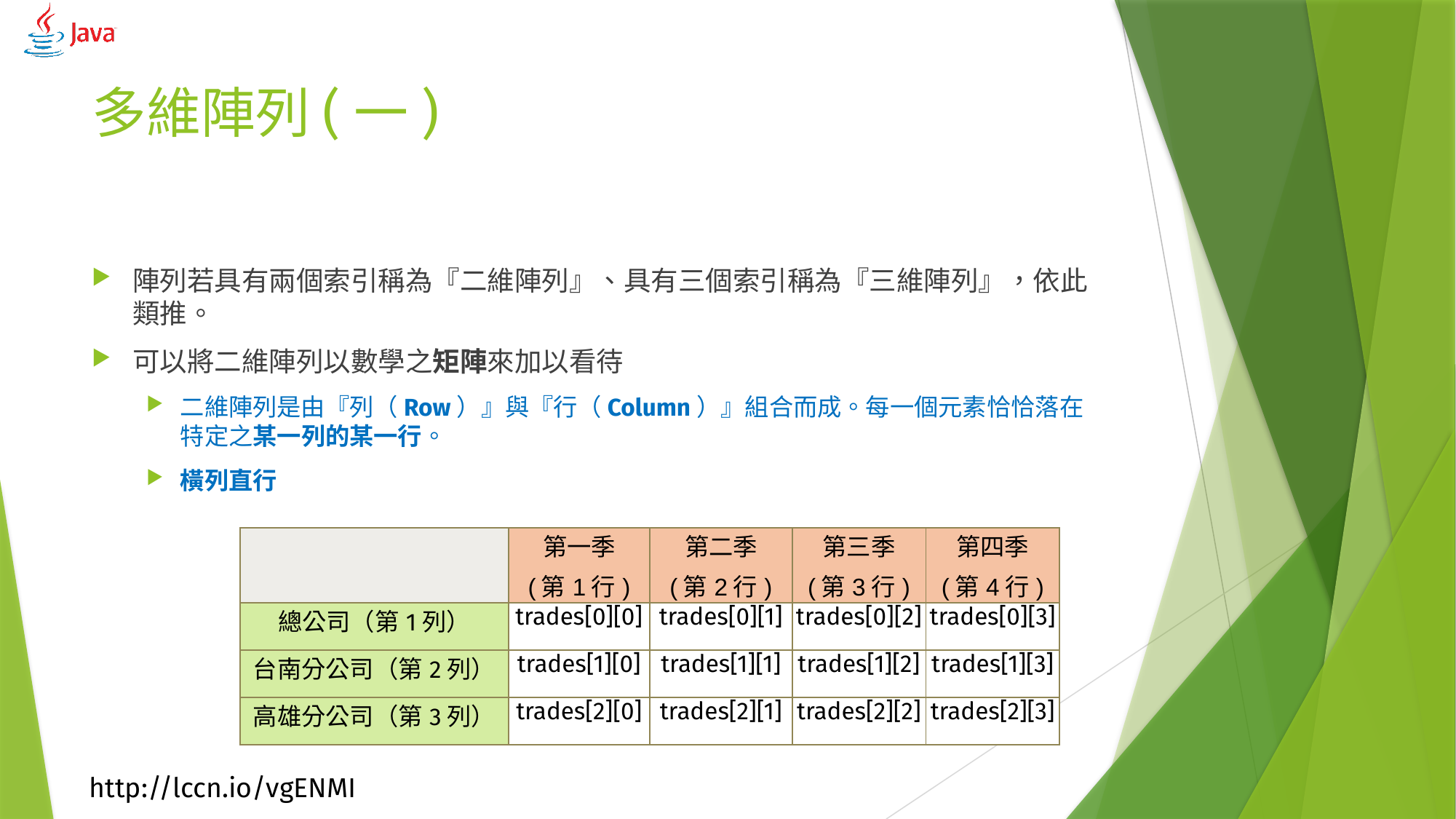

# 多維陣列(一)
陣列若具有兩個索引稱為『二維陣列』、具有三個索引稱為『三維陣列』，依此類推。
可以將二維陣列以數學之矩陣來加以看待
二維陣列是由『列（Row）』與『行（Column）』組合而成。每一個元素恰恰落在特定之某一列的某一行。
橫列直行

|  | 第一季 (第1行) | 第二季 (第2行) | 第三季 (第3行) | 第四季 (第4行) |
| --- | --- | --- | --- | --- |
| 總公司（第1列） | trades[0][0] | trades[0][1] | trades[0][2] | trades[0][3] |
| 台南分公司（第2列） | trades[1][0] | trades[1][1] | trades[1][2] | trades[1][3] |
| 高雄分公司（第3列） | trades[2][0] | trades[2][1] | trades[2][2] | trades[2][3] |